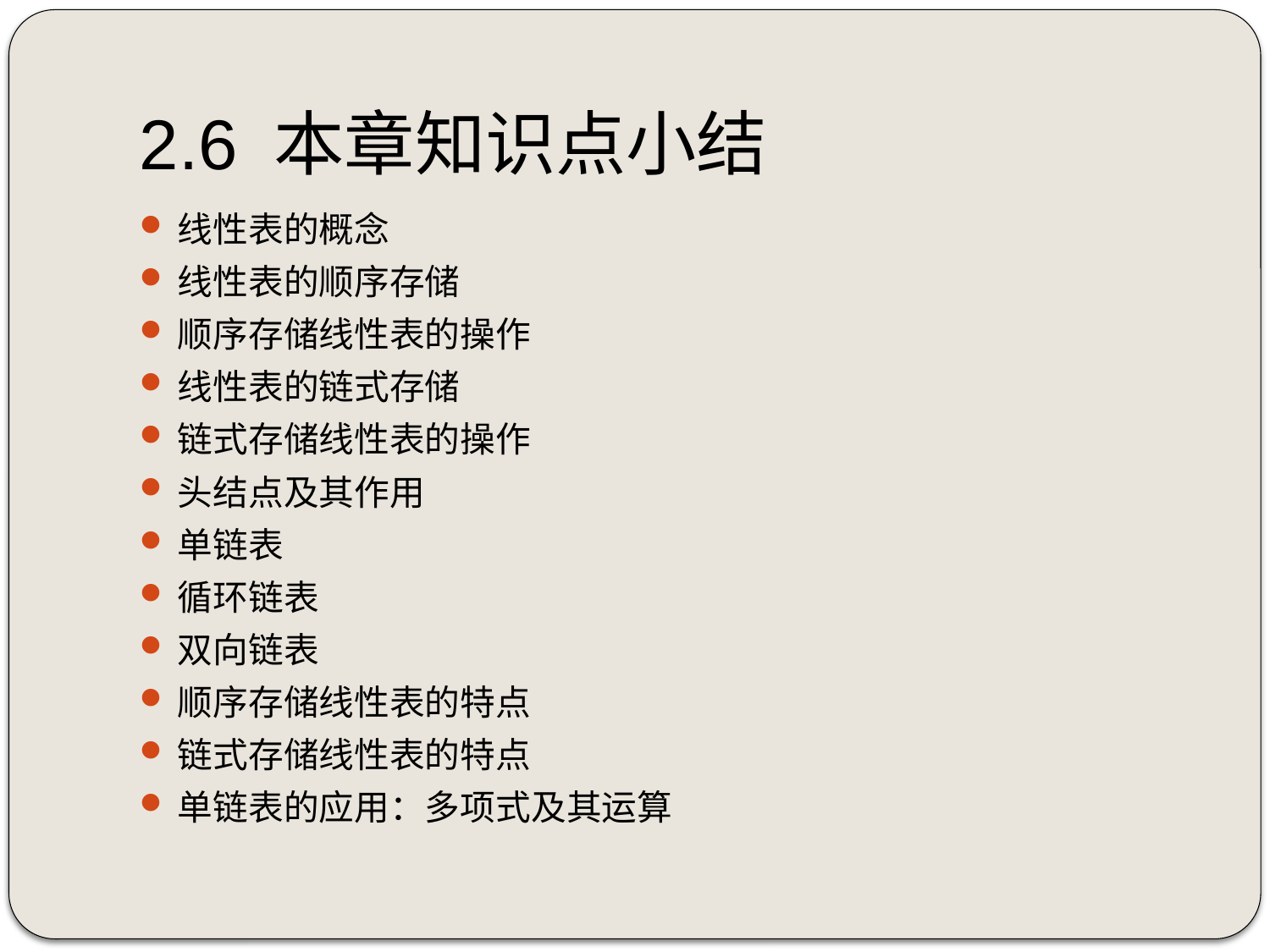

# 2.6 本章知识点小结
线性表的概念
线性表的顺序存储
顺序存储线性表的操作
线性表的链式存储
链式存储线性表的操作
头结点及其作用
单链表
循环链表
双向链表
顺序存储线性表的特点
链式存储线性表的特点
单链表的应用：多项式及其运算